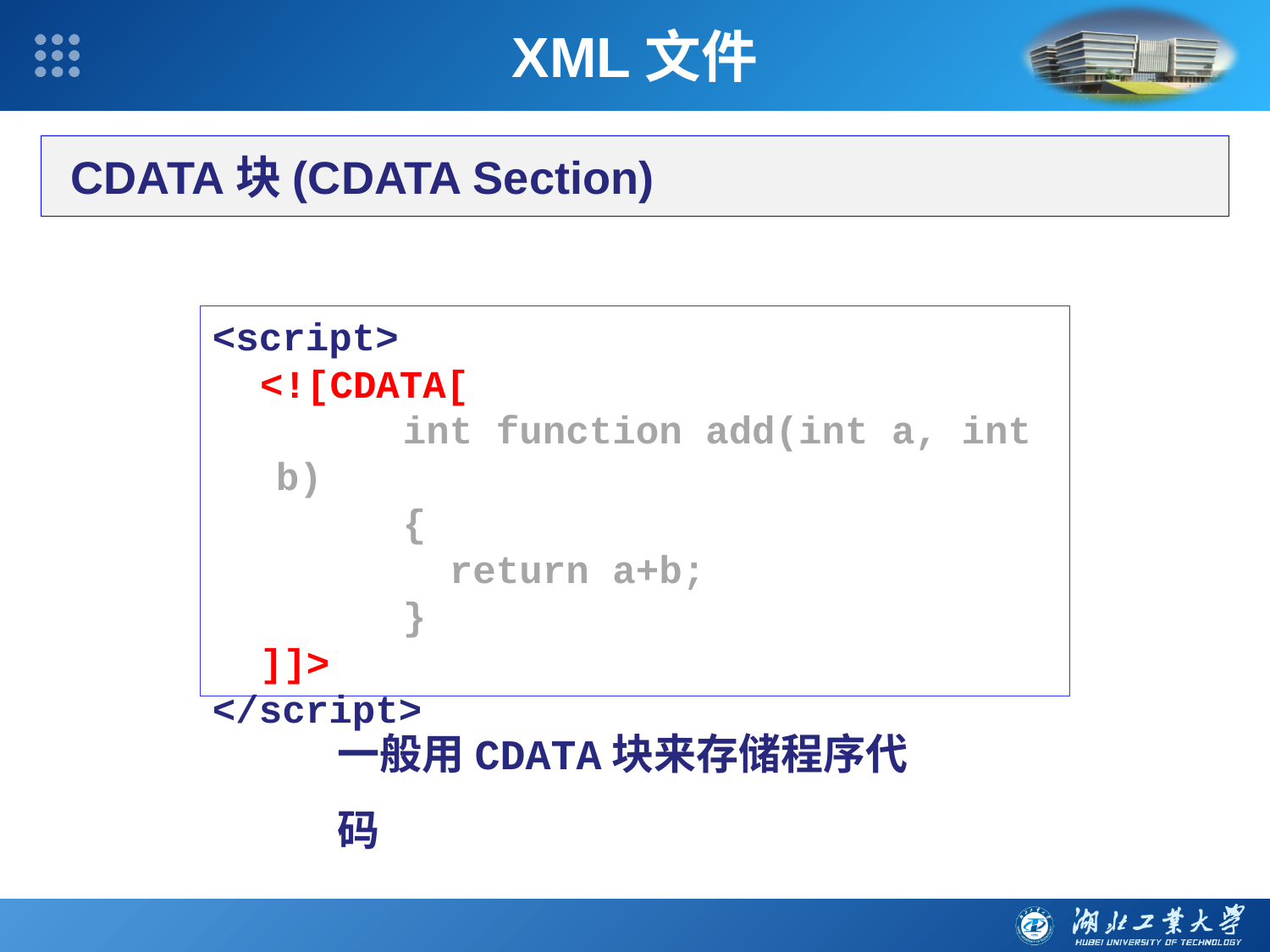

XML文件
CDATA块(CDATA Section)
<script>
	<![CDATA[
	int function add(int a, int b)
	{
	  return a+b;
	}
	]]>
</script>

一般用CDATA块来存储程序代码